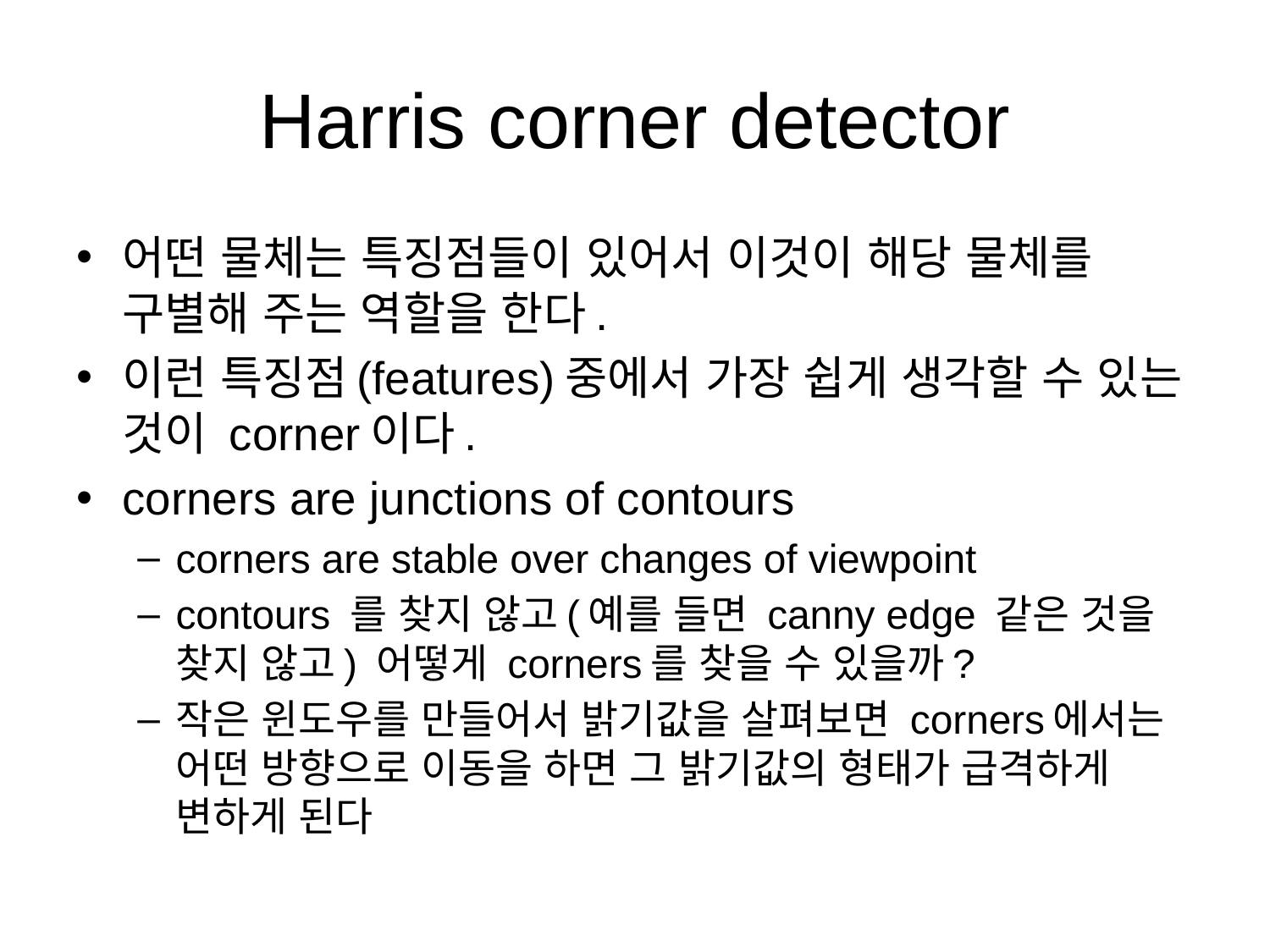

# Harris corner detector
어떤 물체는 특징점들이 있어서 이것이 해당 물체를 구별해 주는 역할을 한다.
이런 특징점(features)중에서 가장 쉽게 생각할 수 있는 것이 corner이다.
corners are junctions of contours
corners are stable over changes of viewpoint
contours 를 찾지 않고(예를 들면 canny edge 같은 것을 찾지 않고) 어떻게 corners를 찾을 수 있을까?
작은 윈도우를 만들어서 밝기값을 살펴보면 corners에서는 어떤 방향으로 이동을 하면 그 밝기값의 형태가 급격하게 변하게 된다